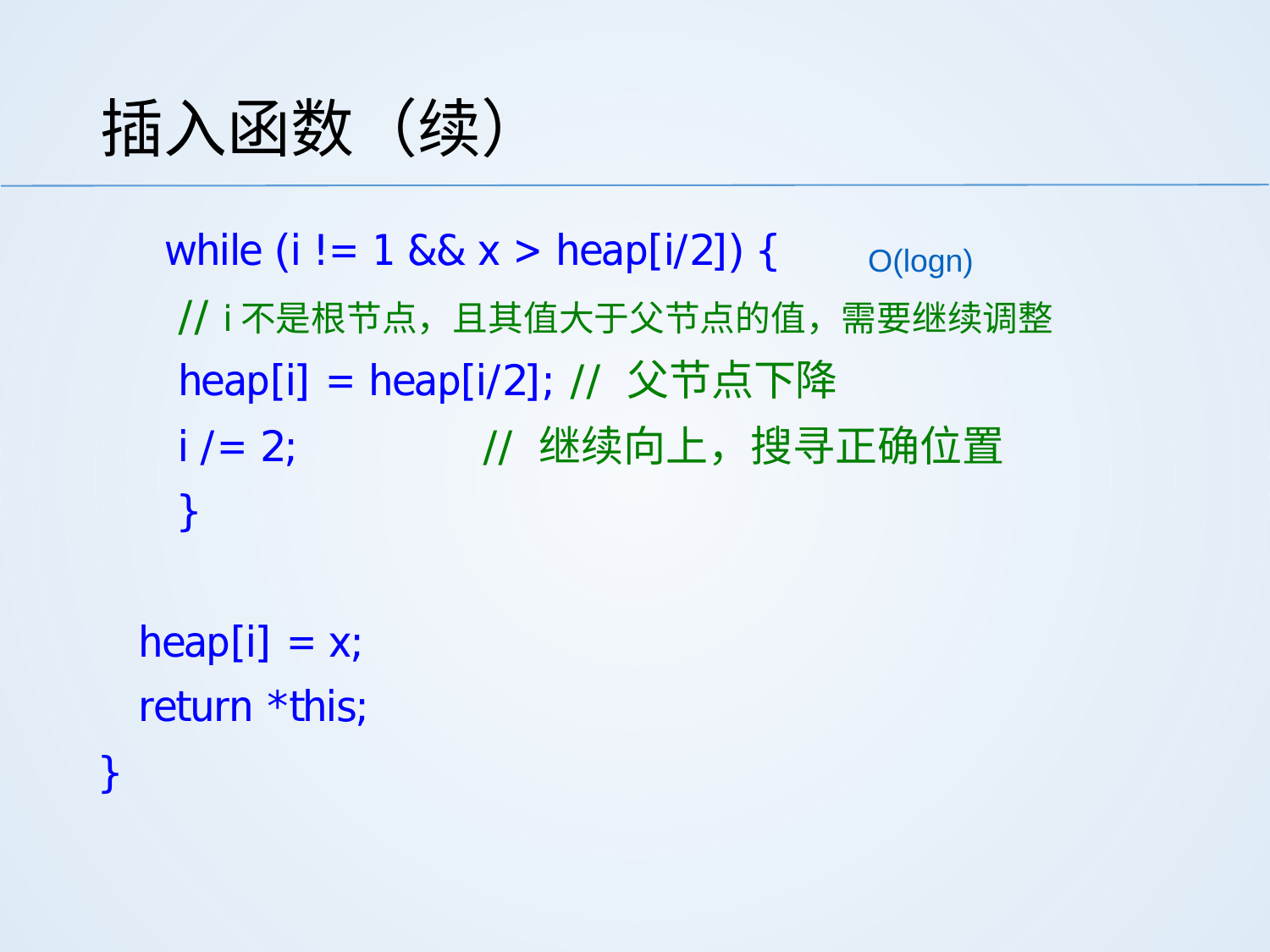

# 插入函数（续）
     while (i != 1 && x > heap[i/2]) {
      // i不是根节点，且其值大于父节点的值，需要继续调整
      heap[i] = heap[i/2]; // 父节点下降
      i /= 2;              // 继续向上，搜寻正确位置
      }

   heap[i] = x;
   return *this;
}
O(logn)